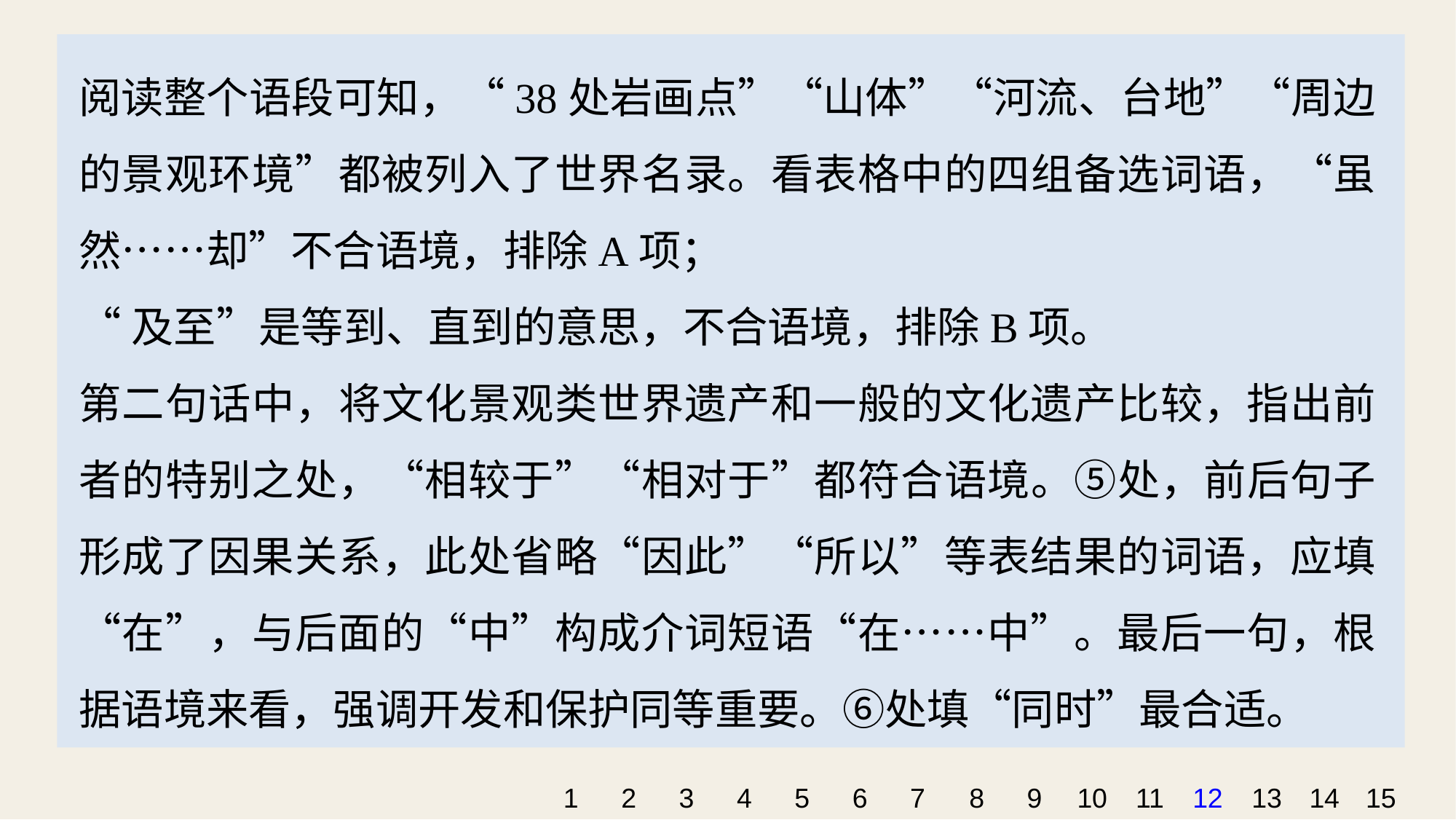

阅读整个语段可知，“38处岩画点”“山体”“河流、台地”“周边的景观环境”都被列入了世界名录。看表格中的四组备选词语，“虽然……却”不合语境，排除A项；
“及至”是等到、直到的意思，不合语境，排除B项。
第二句话中，将文化景观类世界遗产和一般的文化遗产比较，指出前者的特别之处，“相较于”“相对于”都符合语境。⑤处，前后句子形成了因果关系，此处省略“因此”“所以”等表结果的词语，应填“在”，与后面的“中”构成介词短语“在……中”。最后一句，根据语境来看，强调开发和保护同等重要。⑥处填“同时”最合适。
1
2
3
4
5
6
7
8
9
10
11
12
13
14
15